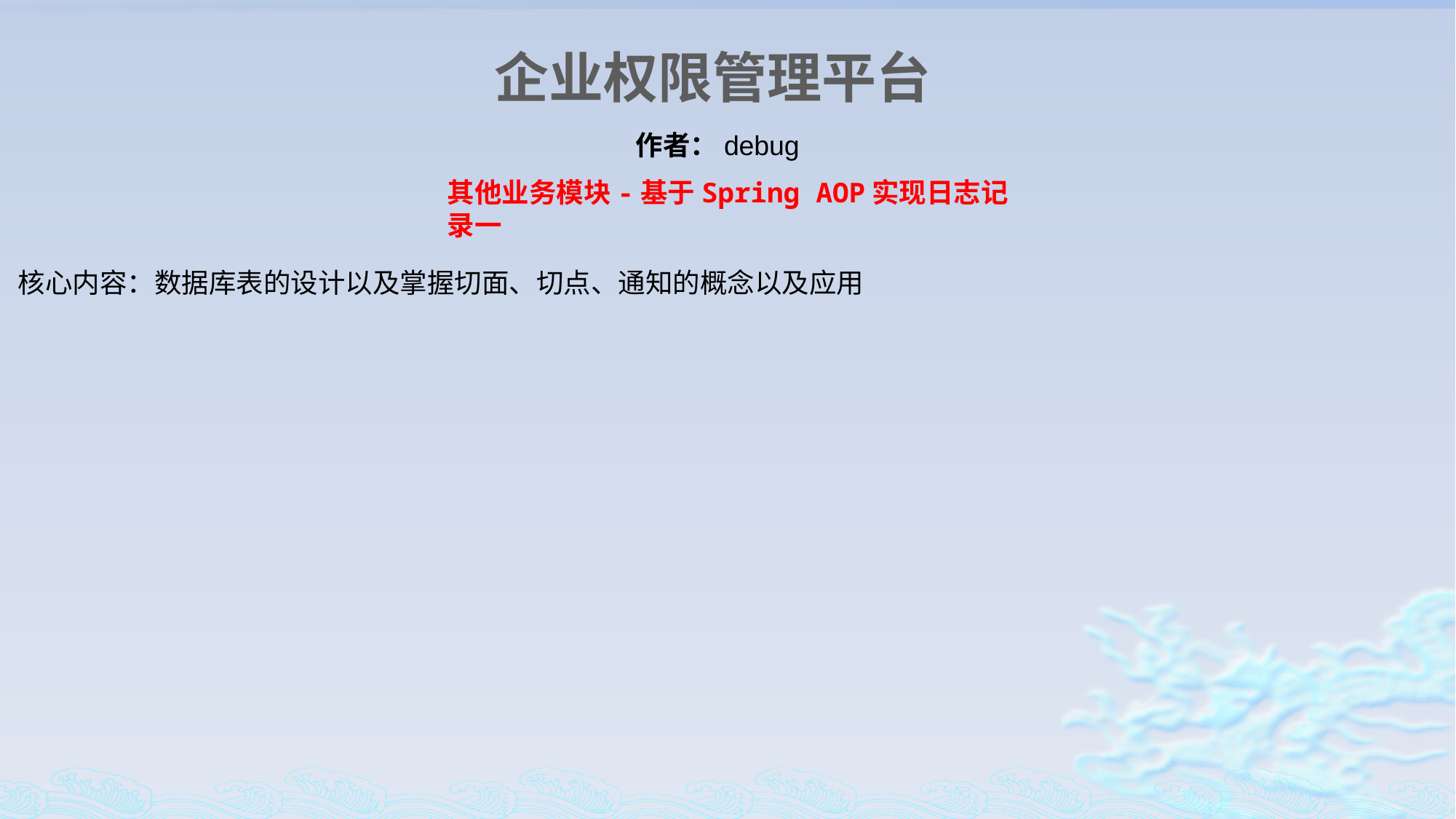

企业权限管理平台
作者：debug
其他业务模块-基于Spring AOP实现日志记录一
核心内容：数据库表的设计以及掌握切面、切点、通知的概念以及应用